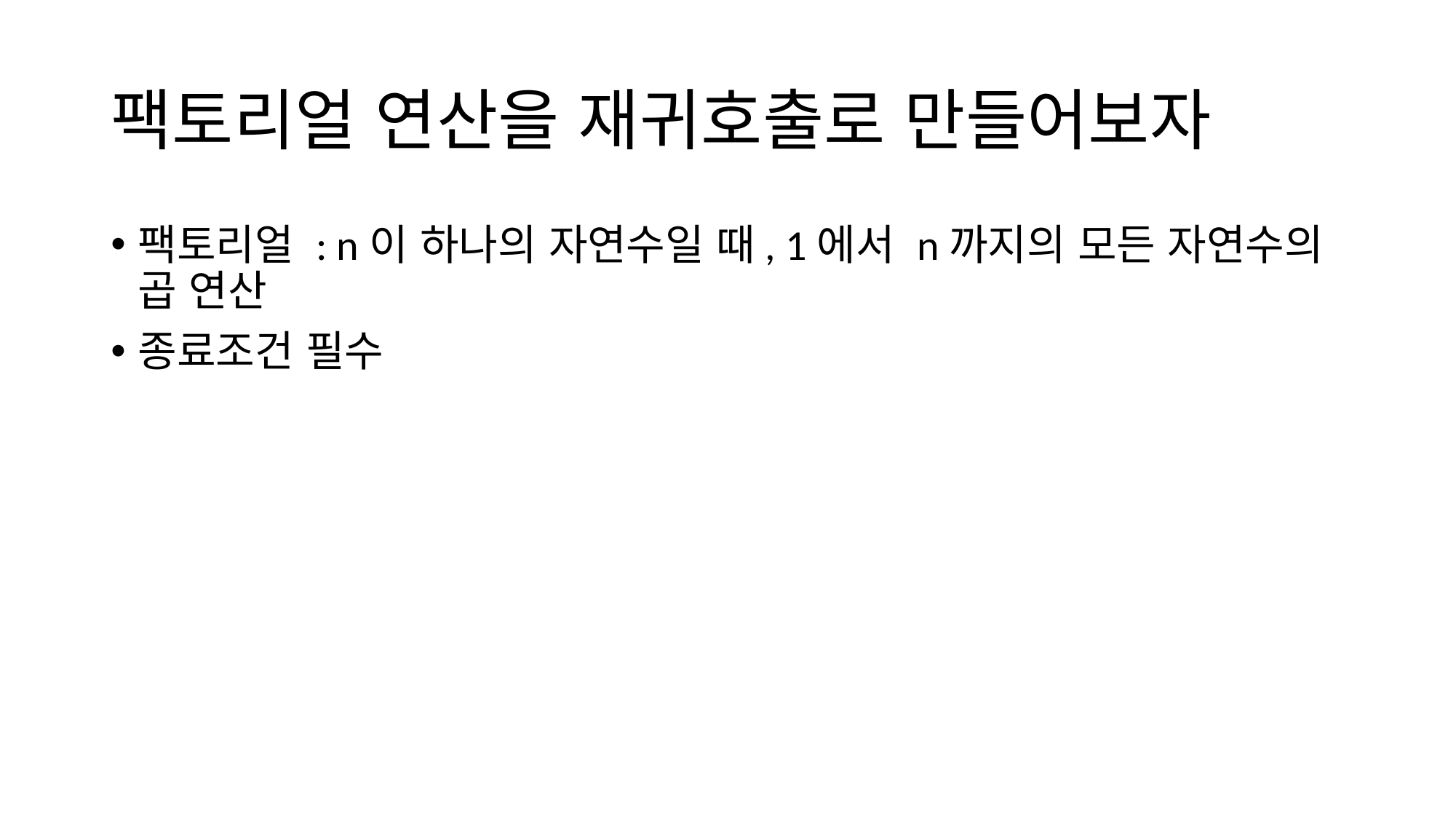

# 팩토리얼 연산을 재귀호출로 만들어보자
팩토리얼 : n이 하나의 자연수일 때, 1에서 n까지의 모든 자연수의 곱 연산
종료조건 필수